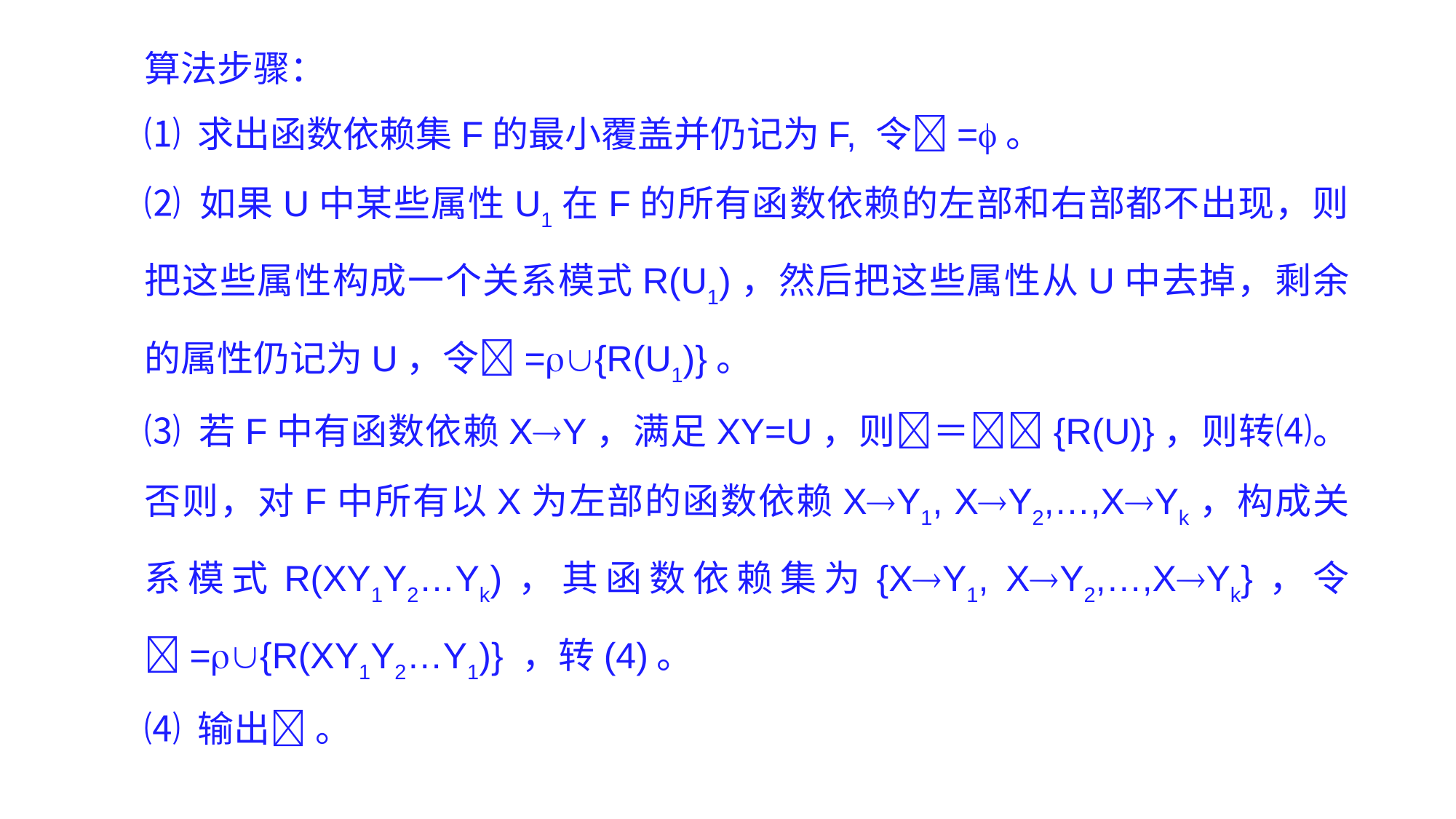

算法步骤：
⑴ 求出函数依赖集F的最小覆盖并仍记为F, 令ρ=φ。
⑵ 如果U中某些属性U1在F的所有函数依赖的左部和右部都不出现，则把这些属性构成一个关系模式R(U1)，然后把这些属性从U中去掉，剩余的属性仍记为U，令ρ=ρ∪{R(U1)}。
⑶ 若F中有函数依赖X→Y，满足XY=U，则ρ＝ρ∪{R(U)}，则转⑷。否则，对F中所有以X为左部的函数依赖X→Y1, X→Y2,…,X→Yk，构成关系模式R(XY1Y2…Yk)，其函数依赖集为{X→Y1, X→Y2,…,X→Yk}，令ρ=ρ∪{R(XY1Y2…Y1)} ，转(4)。
⑷ 输出ρ 。